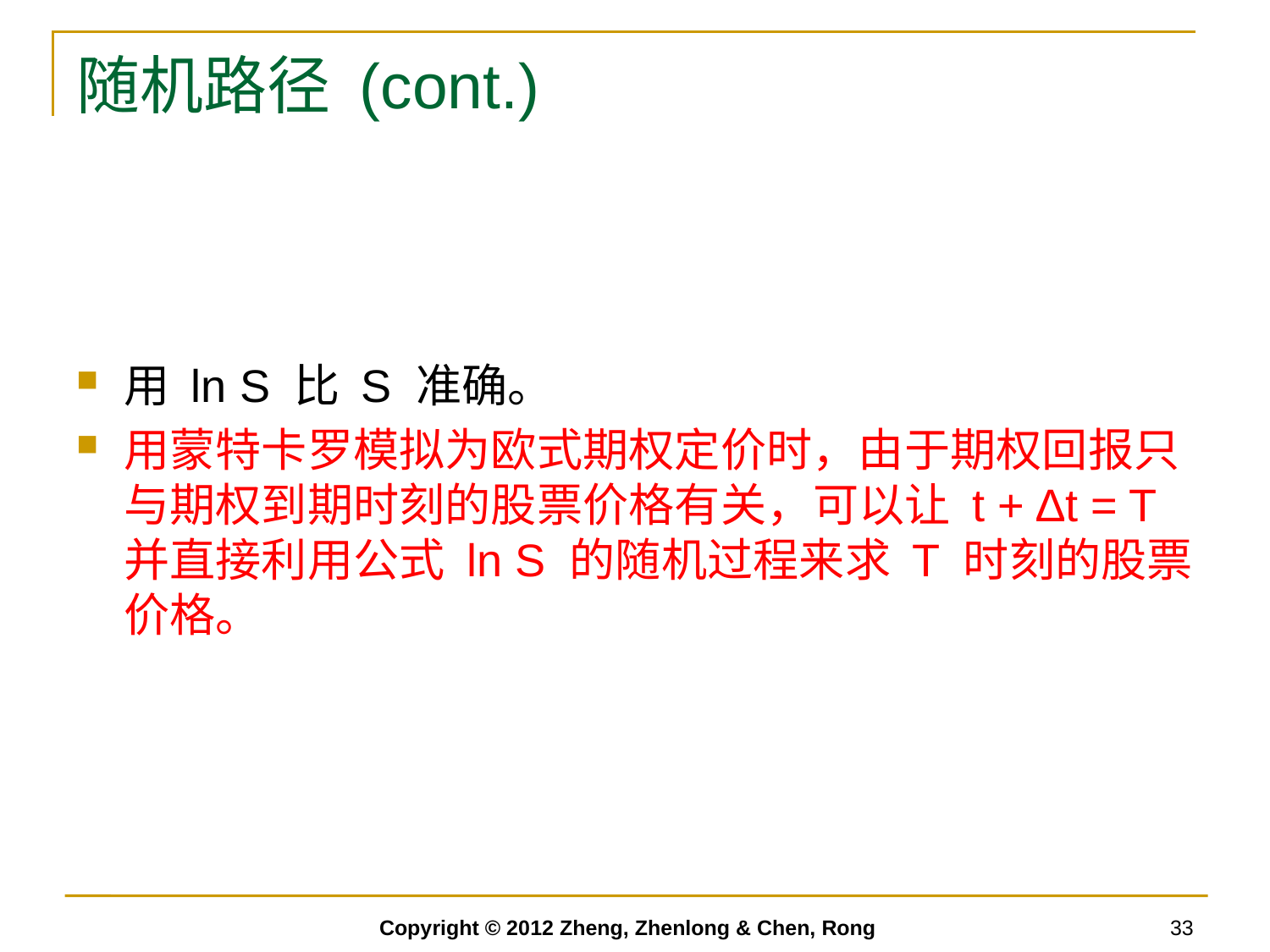

# 随机路径 (cont.)

用 ln S 比 S 准确。
用蒙特卡罗模拟为欧式期权定价时，由于期权回报只与期权到期时刻的股票价格有关，可以让 t + ∆t = T 并直接利用公式 ln S 的随机过程来求 T 时刻的股票价格。
Copyright © 2012 Zheng, Zhenlong & Chen, Rong
33